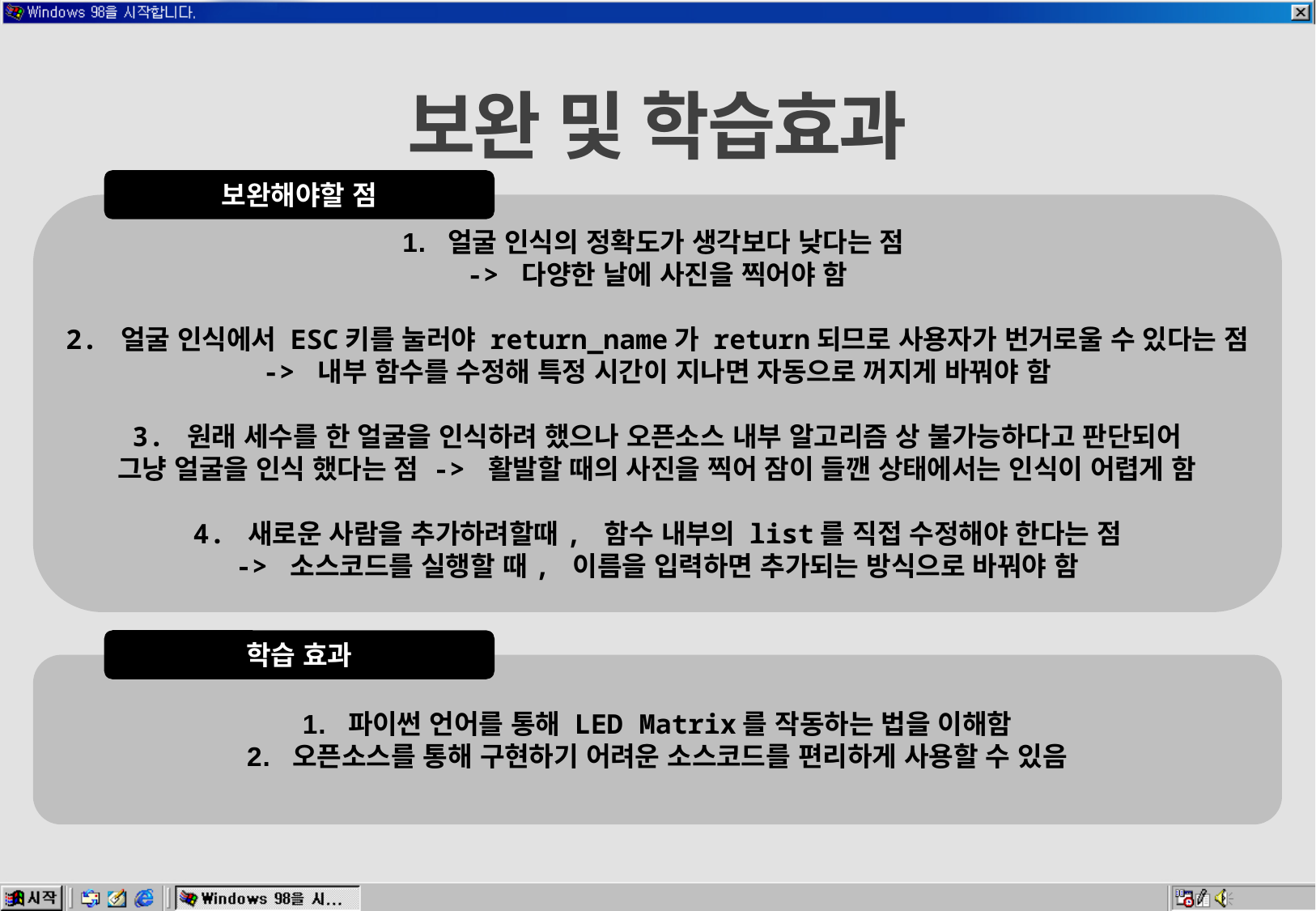

보완 및 학습효과
보완해야할 점
얼굴 인식의 정확도가 생각보다 낮다는 점
-> 다양한 날에 사진을 찍어야 함

2. 얼굴 인식에서 ESC키를 눌러야 return_name가 return되므로 사용자가 번거로울 수 있다는 점
-> 내부 함수를 수정해 특정 시간이 지나면 자동으로 꺼지게 바꿔야 함

3. 원래 세수를 한 얼굴을 인식하려 했으나 오픈소스 내부 알고리즘 상 불가능하다고 판단되어
그냥 얼굴을 인식 했다는 점 -> 활발할 때의 사진을 찍어 잠이 들깬 상태에서는 인식이 어렵게 함

4. 새로운 사람을 추가하려할때, 함수 내부의 list를 직접 수정해야 한다는 점
-> 소스코드를 실행할 때, 이름을 입력하면 추가되는 방식으로 바꿔야 함
학습 효과

파이썬 언어를 통해 LED Matrix를 작동하는 법을 이해함
오픈소스를 통해 구현하기 어려운 소스코드를 편리하게 사용할 수 있음